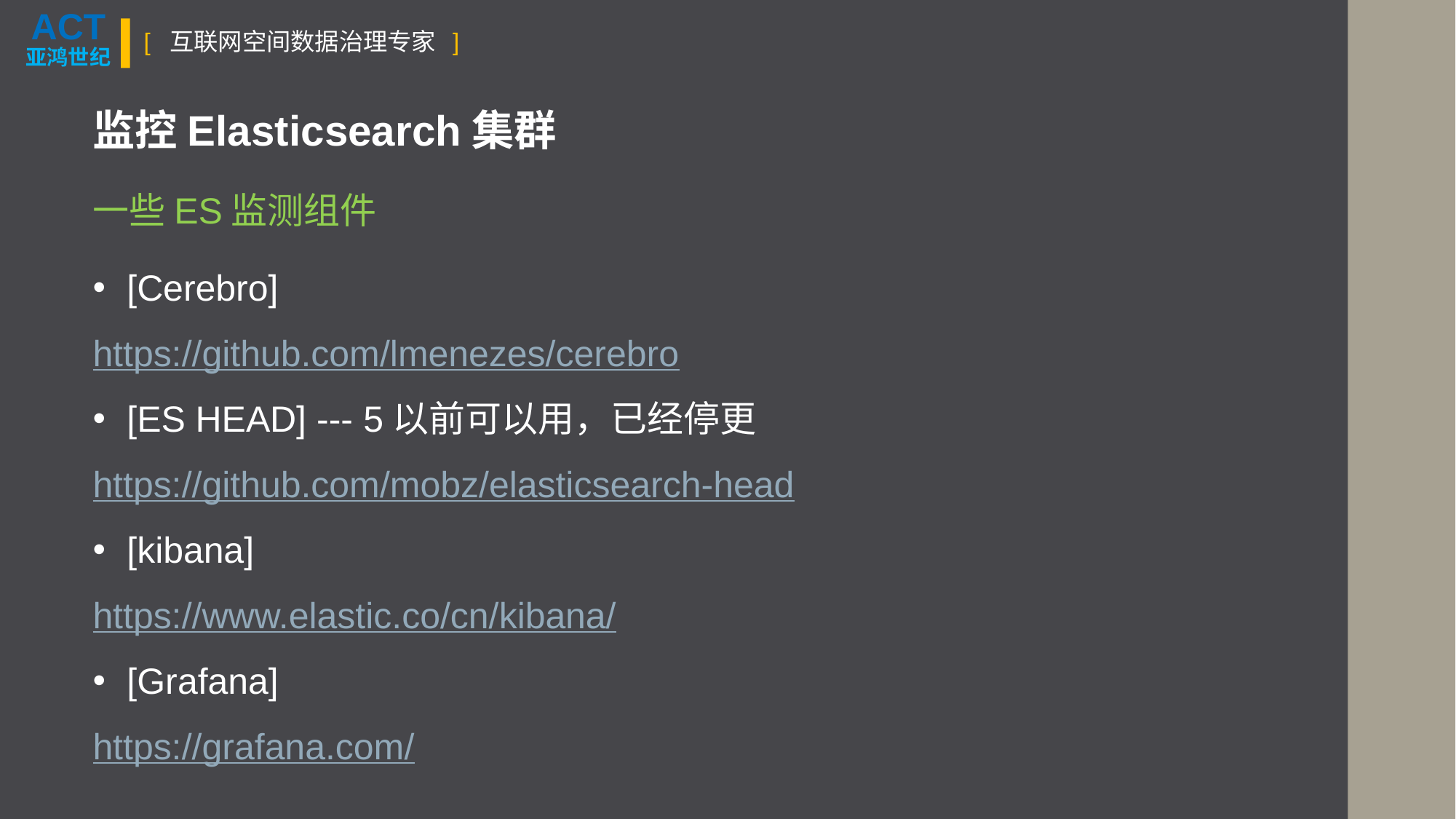

监控Elasticsearch集群
一些ES监测组件
[Cerebro]
https://github.com/lmenezes/cerebro
[ES HEAD] --- 5以前可以用，已经停更
https://github.com/mobz/elasticsearch-head
[kibana]
https://www.elastic.co/cn/kibana/
[Grafana]
https://grafana.com/